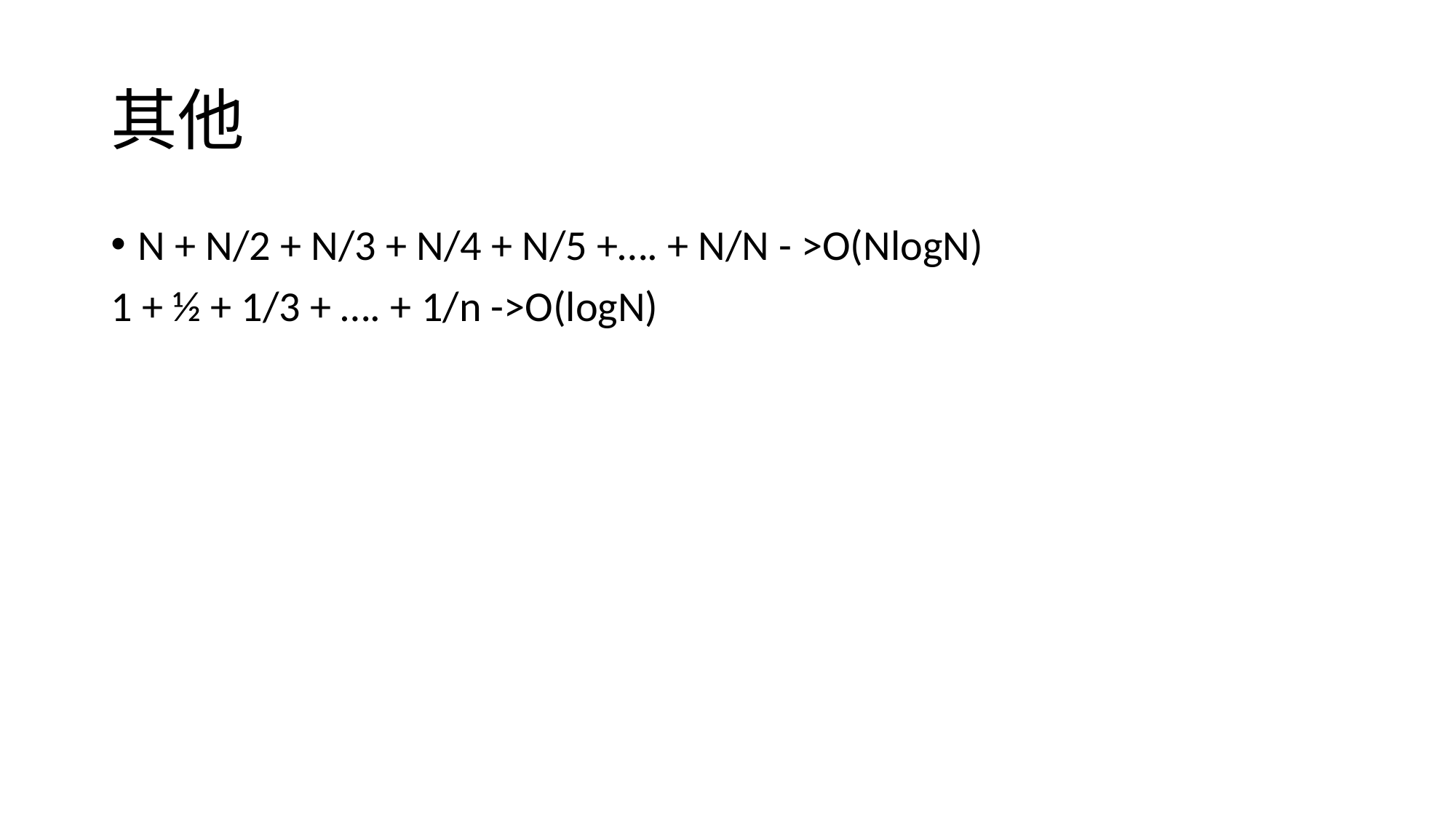

# 其他
N + N/2 + N/3 + N/4 + N/5 +…. + N/N - >O(NlogN)
1 + ½ + 1/3 + …. + 1/n ->O(logN)